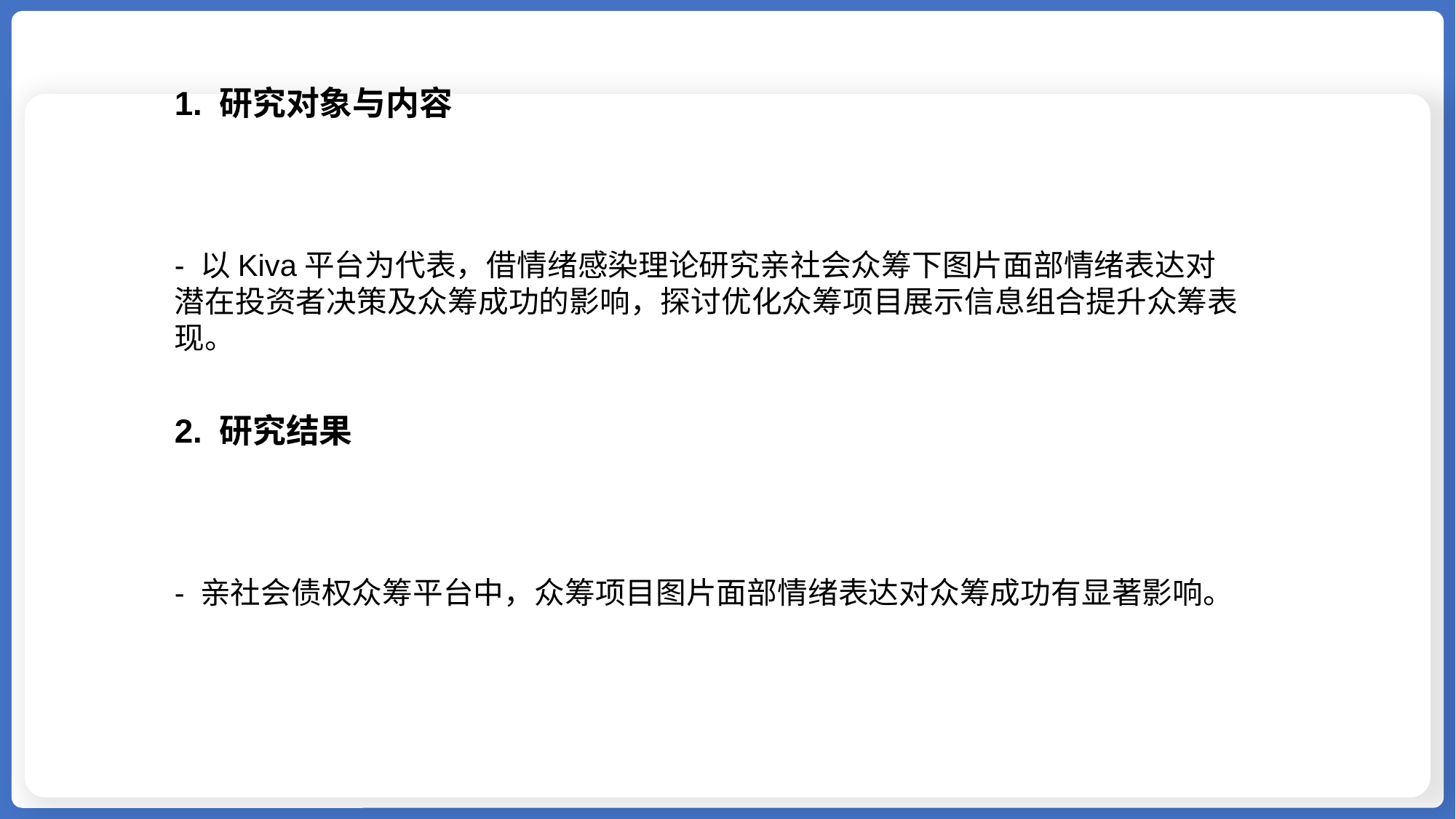

1. 研究对象与内容

- 以Kiva平台为代表，借情绪感染理论研究亲社会众筹下图片面部情绪表达对潜在投资者决策及众筹成功的影响，探讨优化众筹项目展示信息组合提升众筹表现。
2. 研究结果
- 亲社会债权众筹平台中，众筹项目图片面部情绪表达对众筹成功有显著影响。